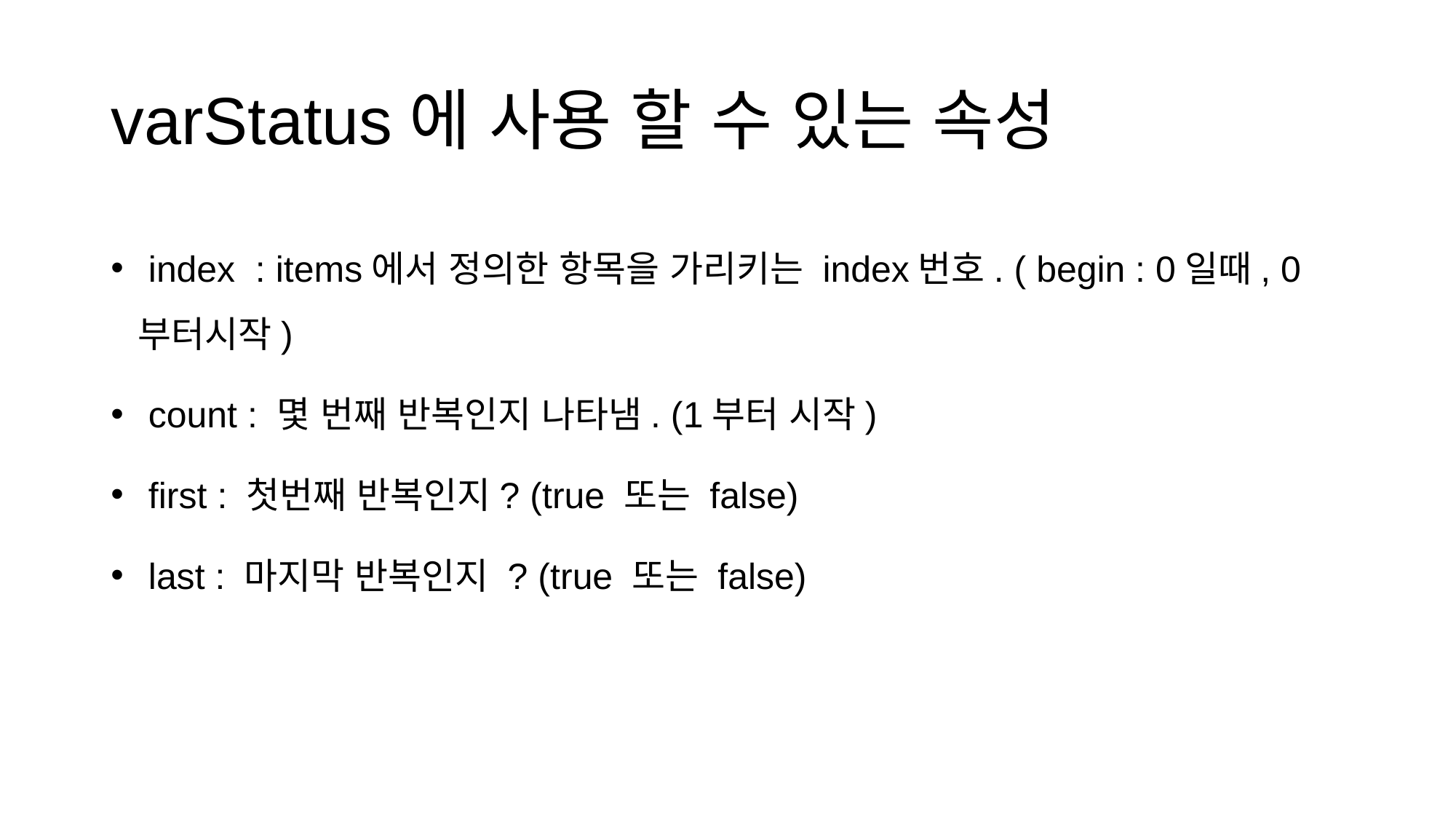

# varStatus에 사용 할 수 있는 속성
 index  : items에서 정의한 항목을 가리키는 index번호. ( begin : 0일때, 0부터시작)
 count : 몇 번째 반복인지 나타냄. (1부터 시작)
 first : 첫번째 반복인지? (true 또는 false)
 last : 마지막 반복인지 ? (true 또는 false)